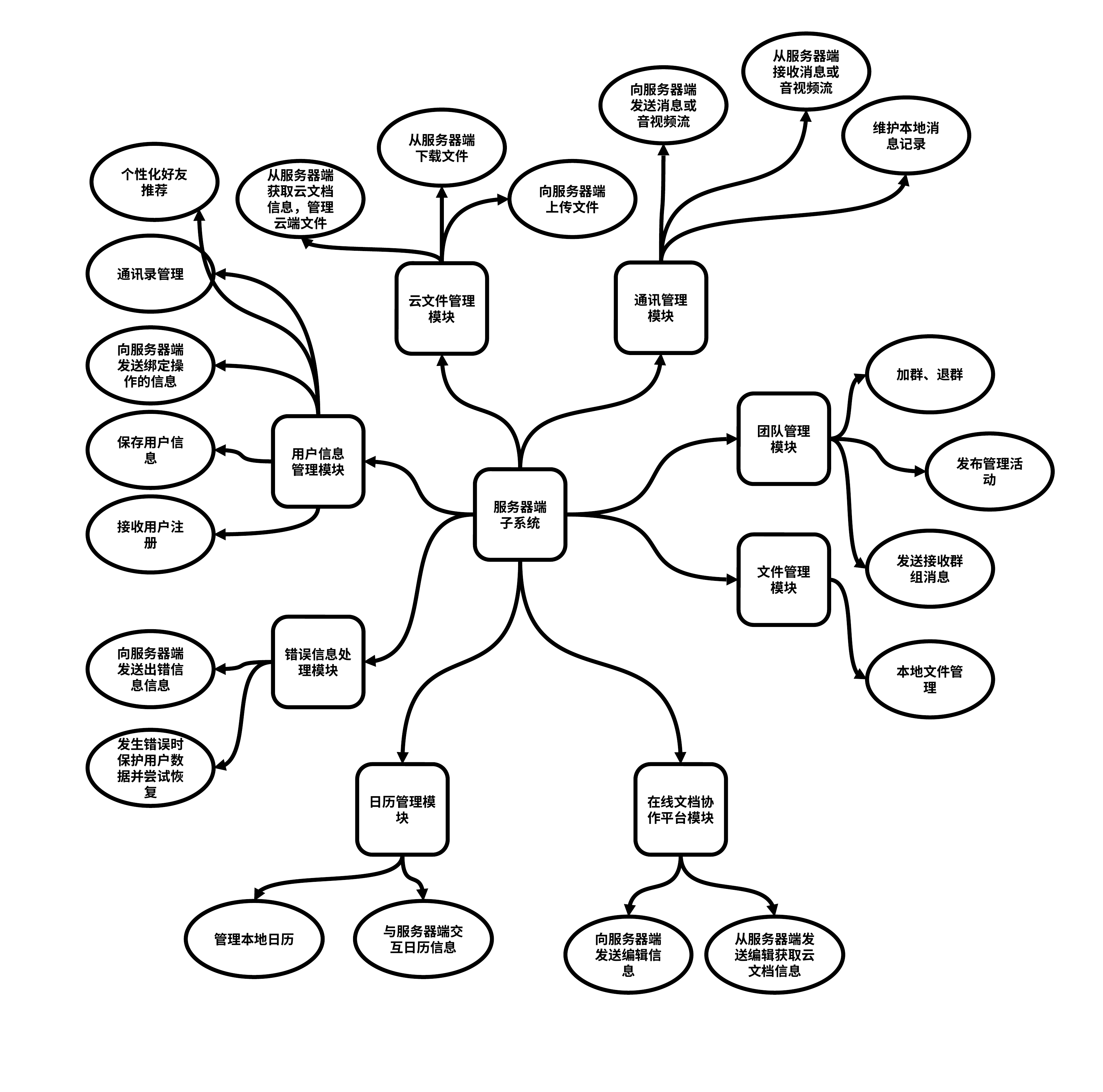

从服务器端接收消息或音视频流
向服务器端发送消息或音视频流
维护本地消息记录
从服务器端下载文件
个性化好友推荐
从服务器端获取云文档信息，管理云端文件
向服务器端上传文件
通讯录管理
通讯管理
模块
云文件管理
模块
向服务器端发送绑定操作的信息
加群、退群
团队管理
模块
保存用户信息
用户信息
管理模块
发布管理活动
服务器端
子系统
接收用户注册
发送接收群组消息
文件管理
模块
错误信息处理模块
向服务器端发送出错信息信息
本地文件管理
发生错误时保护用户数据并尝试恢复
日历管理模块
在线文档协作平台模块
管理本地日历
与服务器端交互日历信息
向服务器端发送编辑信息
从服务器端发送编辑获取云文档信息